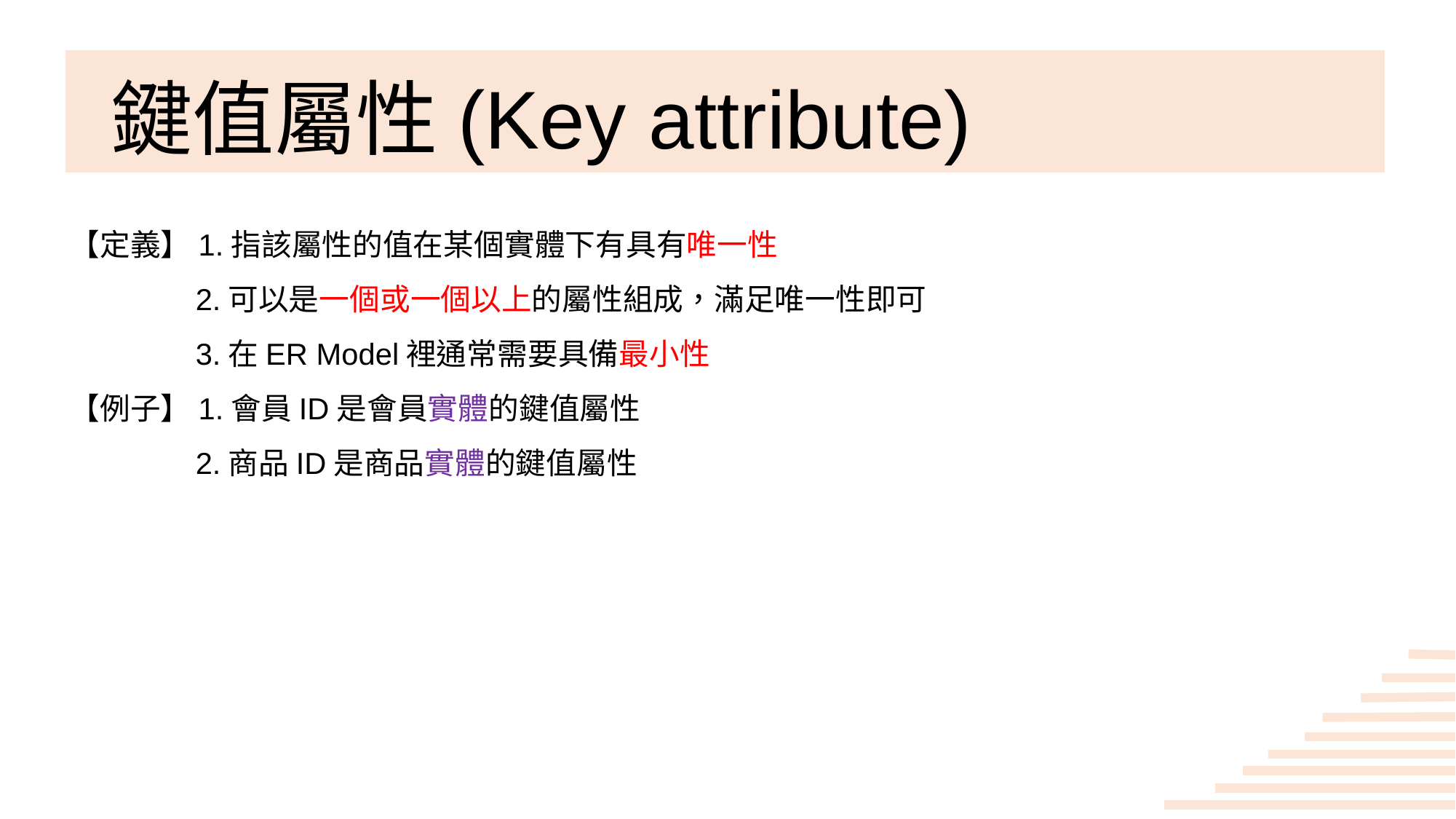

# 鍵值屬性(Key attribute)
【定義】1.指該屬性的值在某個實體下有具有唯一性
	  2.可以是一個或一個以上的屬性組成，滿足唯一性即可
	  3.在ER Model裡通常需要具備最小性
【例子】1.會員ID是會員實體的鍵值屬性
	  2.商品ID是商品實體的鍵值屬性